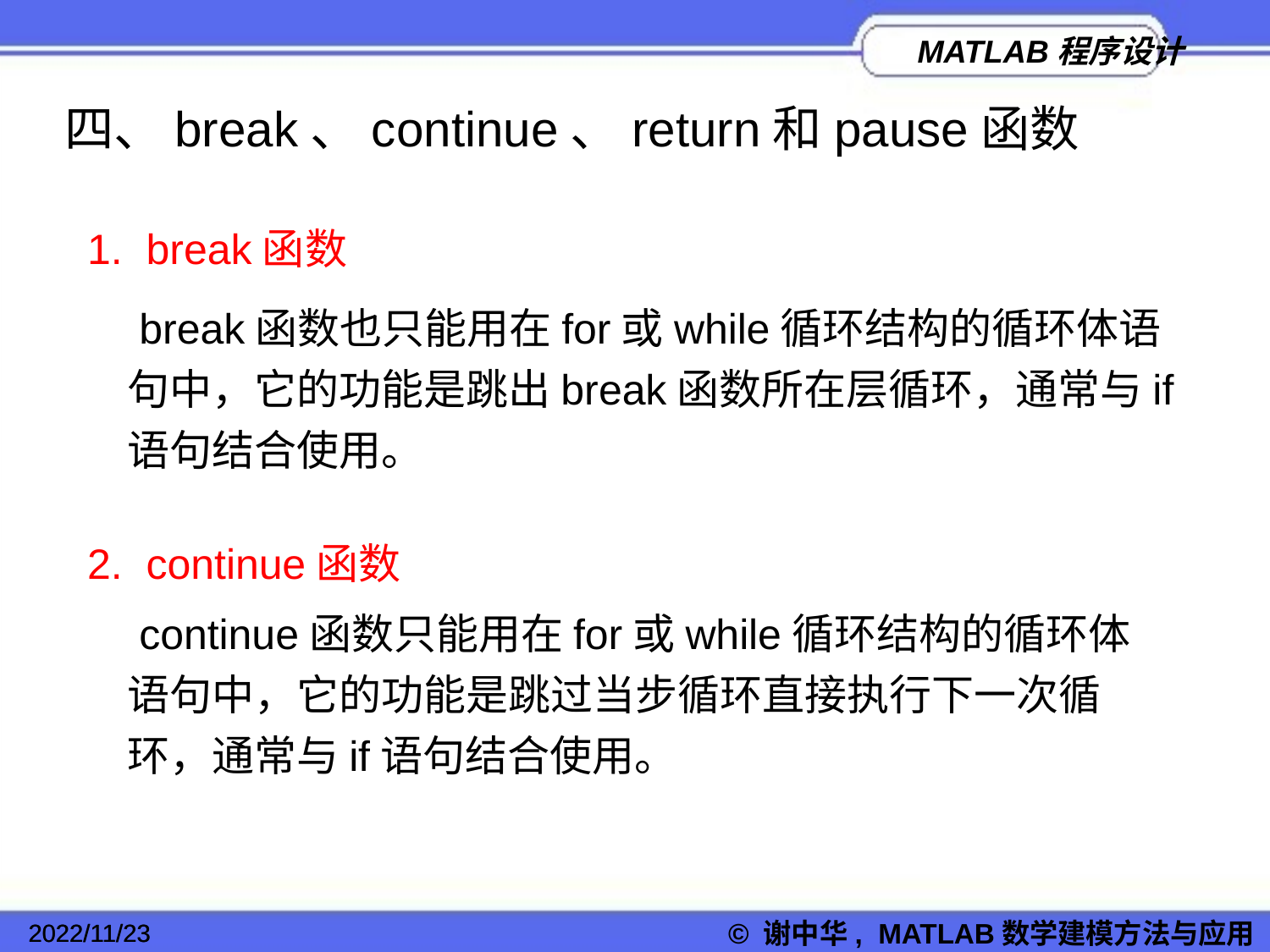

四、break、continue、return和pause函数
1.  break函数
 break函数也只能用在for或while循环结构的循环体语句中，它的功能是跳出break函数所在层循环，通常与if语句结合使用。
2.  continue函数
 continue函数只能用在for或while循环结构的循环体语句中，它的功能是跳过当步循环直接执行下一次循环，通常与if语句结合使用。
2022/11/23
© 谢中华,  MATLAB数学建模方法与应用